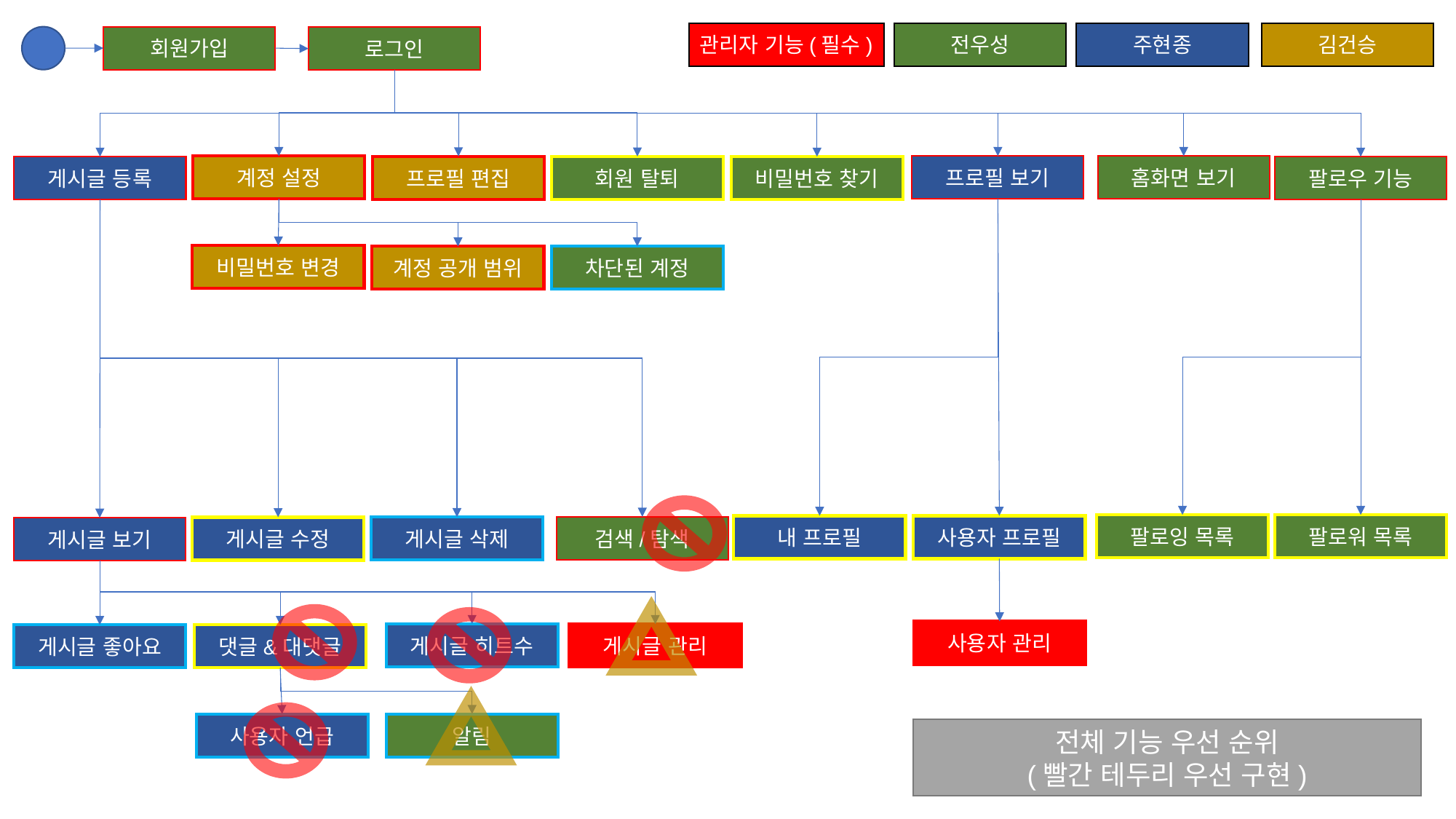

관리자 기능(필수)
전우성
주현종
김건승

회원가입
로그인
홈화면 보기
프로필 보기
계정 설정
프로필 편집
회원 탈퇴
게시글 등록
비밀번호 찾기
팔로우 기능
비밀번호 변경
계정 공개 범위
차단된 계정

팔로잉 목록
팔로워 목록
내 프로필
사용자 프로필
검색/탐색
게시글 삭제
게시글 수정
게시글 보기

사용자 관리
게시글 히트수
게시글 관리
게시글 좋아요
댓글&대댓글

사용자 언급
알림
전체 기능 우선 순위
(빨간 테두리 우선 구현)